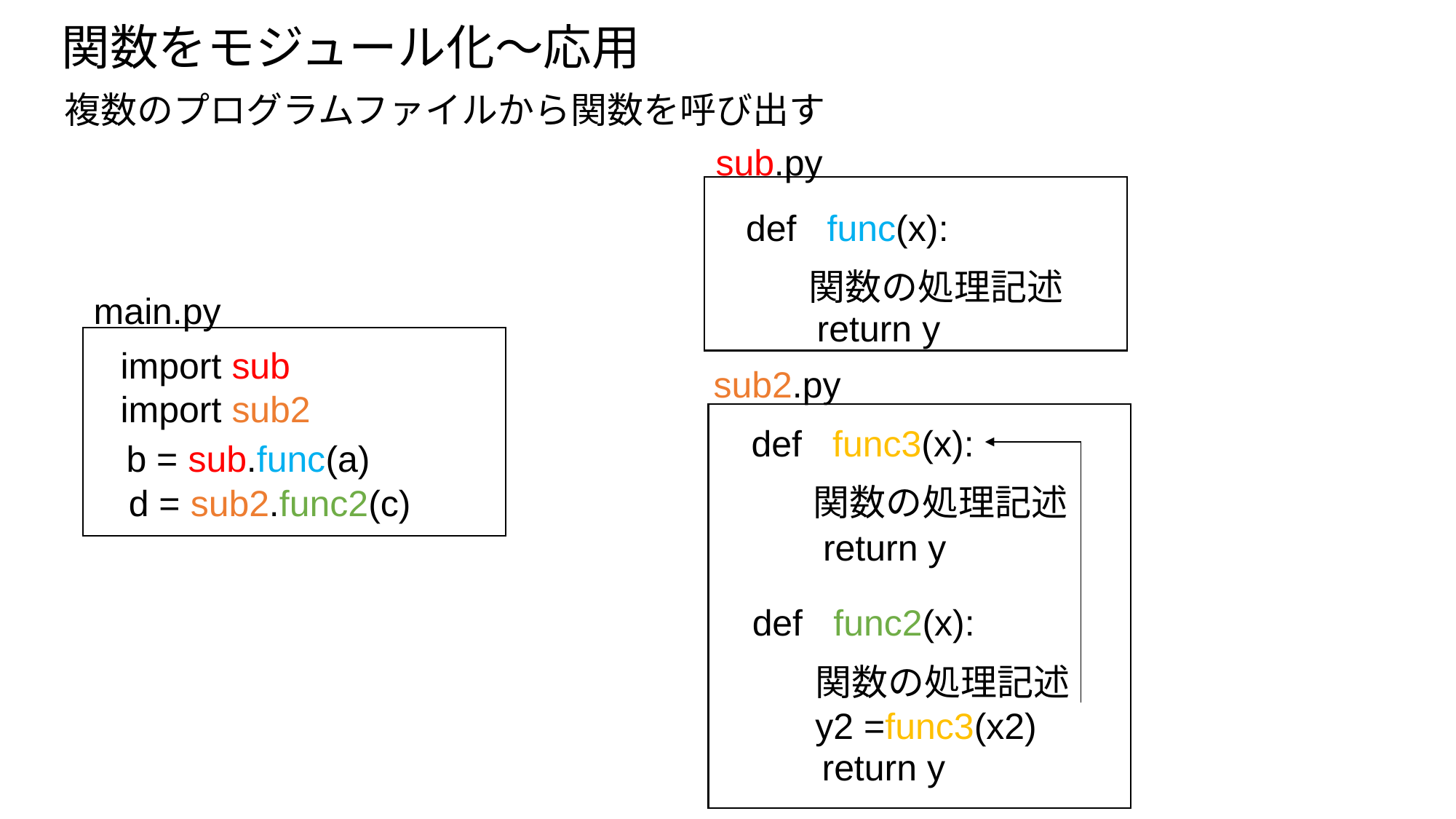

関数をモジュール化～応用
複数のプログラムファイルから関数を呼び出す
sub.py

def   func(x):
関数の処理記述
main.py
return y

import sub
import sub2
sub2.py

def   func3(x):
b = sub.func(a)
関数の処理記述
d = sub2.func2(c)
return y

def   func2(x):
関数の処理記述
y2 =func3(x2)

return y